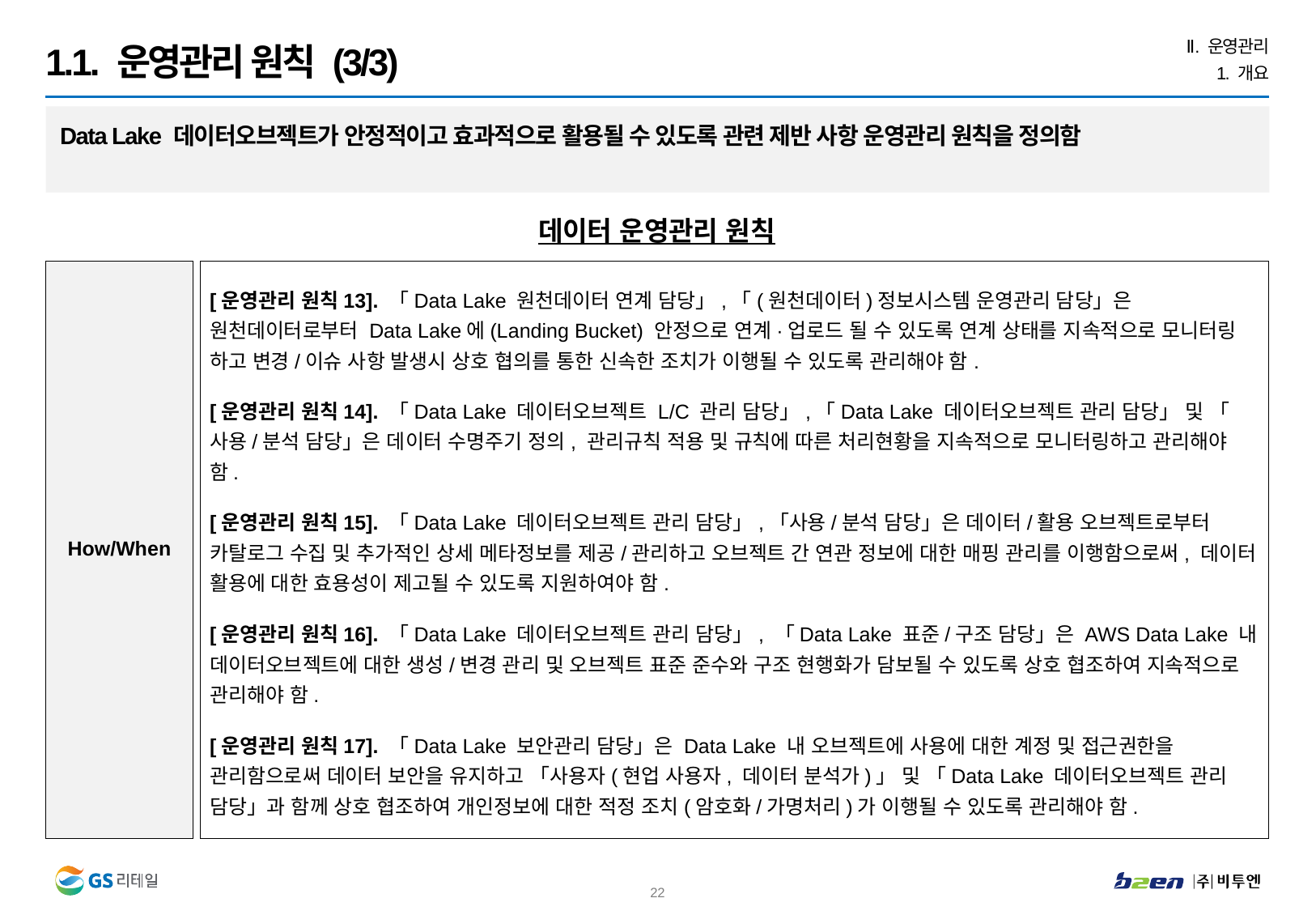

Ⅱ. 운영관리
1. 개요
1.1. 운영관리 원칙 (3/3)
Data Lake 데이터오브젝트가 안정적이고 효과적으로 활용될 수 있도록 관련 제반 사항 운영관리 원칙을 정의함
데이터 운영관리 원칙
How/When
[운영관리 원칙13]. 「Data Lake 원천데이터 연계 담당」,「(원천데이터)정보시스템 운영관리 담당」은 원천데이터로부터 Data Lake에(Landing Bucket) 안정으로 연계·업로드 될 수 있도록 연계 상태를 지속적으로 모니터링 하고 변경/이슈 사항 발생시 상호 협의를 통한 신속한 조치가 이행될 수 있도록 관리해야 함.
[운영관리 원칙14]. 「Data Lake 데이터오브젝트 L/C 관리 담당」,「Data Lake 데이터오브젝트 관리 담당」 및 「사용/분석 담당」은 데이터 수명주기 정의, 관리규칙 적용 및 규칙에 따른 처리현황을 지속적으로 모니터링하고 관리해야 함.
[운영관리 원칙15]. 「Data Lake 데이터오브젝트 관리 담당」,「사용/분석 담당」은 데이터/활용 오브젝트로부터 카탈로그 수집 및 추가적인 상세 메타정보를 제공/관리하고 오브젝트 간 연관 정보에 대한 매핑 관리를 이행함으로써, 데이터 활용에 대한 효용성이 제고될 수 있도록 지원하여야 함.
[운영관리 원칙16]. 「Data Lake 데이터오브젝트 관리 담당」, 「Data Lake 표준/구조 담당」은 AWS Data Lake 내 데이터오브젝트에 대한 생성/변경 관리 및 오브젝트 표준 준수와 구조 현행화가 담보될 수 있도록 상호 협조하여 지속적으로 관리해야 함.
[운영관리 원칙17]. 「Data Lake 보안관리 담당」은 Data Lake 내 오브젝트에 사용에 대한 계정 및 접근권한을 관리함으로써 데이터 보안을 유지하고 「사용자(현업 사용자, 데이터 분석가)」 및 「Data Lake 데이터오브젝트 관리 담당」과 함께 상호 협조하여 개인정보에 대한 적정 조치(암호화/가명처리)가 이행될 수 있도록 관리해야 함.
22